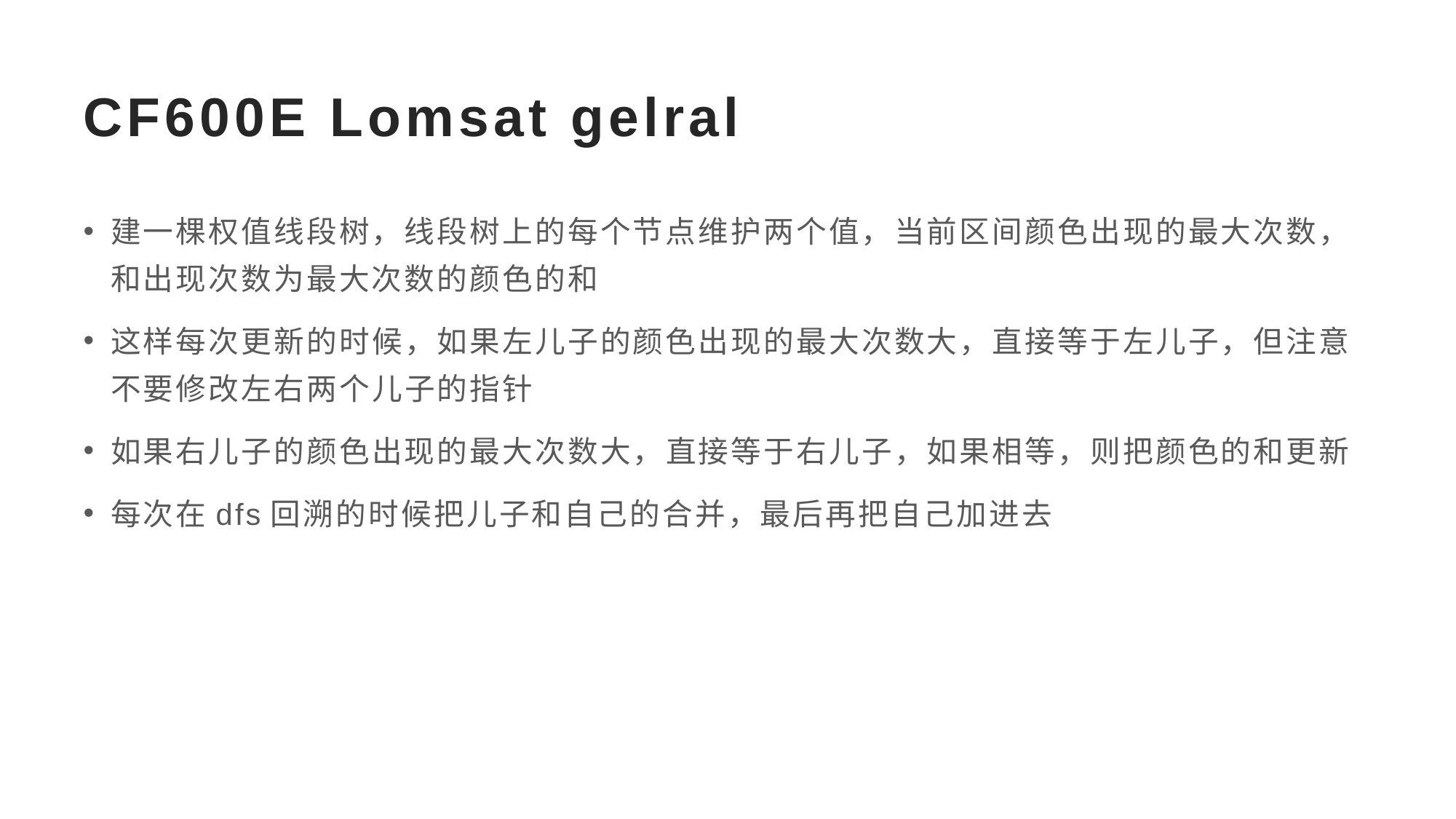

# CF600E Lomsat gelral
建一棵权值线段树，线段树上的每个节点维护两个值，当前区间颜色出现的最大次数，和出现次数为最大次数的颜色的和
这样每次更新的时候，如果左儿子的颜色出现的最大次数大，直接等于左儿子，但注意不要修改左右两个儿子的指针
如果右儿子的颜色出现的最大次数大，直接等于右儿子，如果相等，则把颜色的和更新
每次在dfs回溯的时候把儿子和自己的合并，最后再把自己加进去